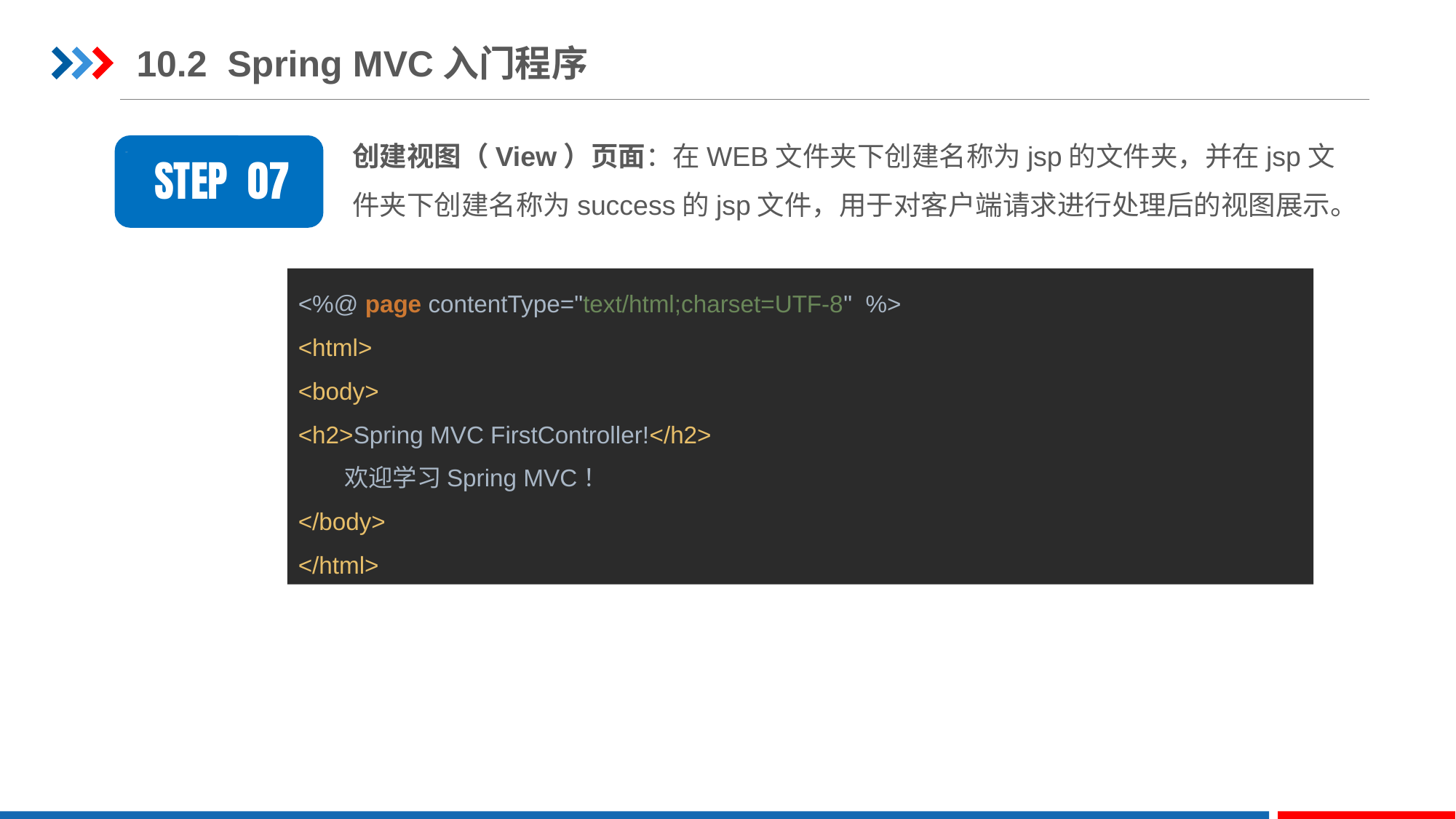

10.2  Spring MVC入门程序
创建视图（View）页面：在WEB文件夹下创建名称为jsp的文件夹，并在jsp文件夹下创建名称为success的jsp文件，用于对客户端请求进行处理后的视图展示。

STEP  07
<%@ page contentType="text/html;charset=UTF-8"  %>
<html>
<body>
<h2>Spring MVC FirstController!</h2>
      欢迎学习Spring MVC！
</body>
</html>